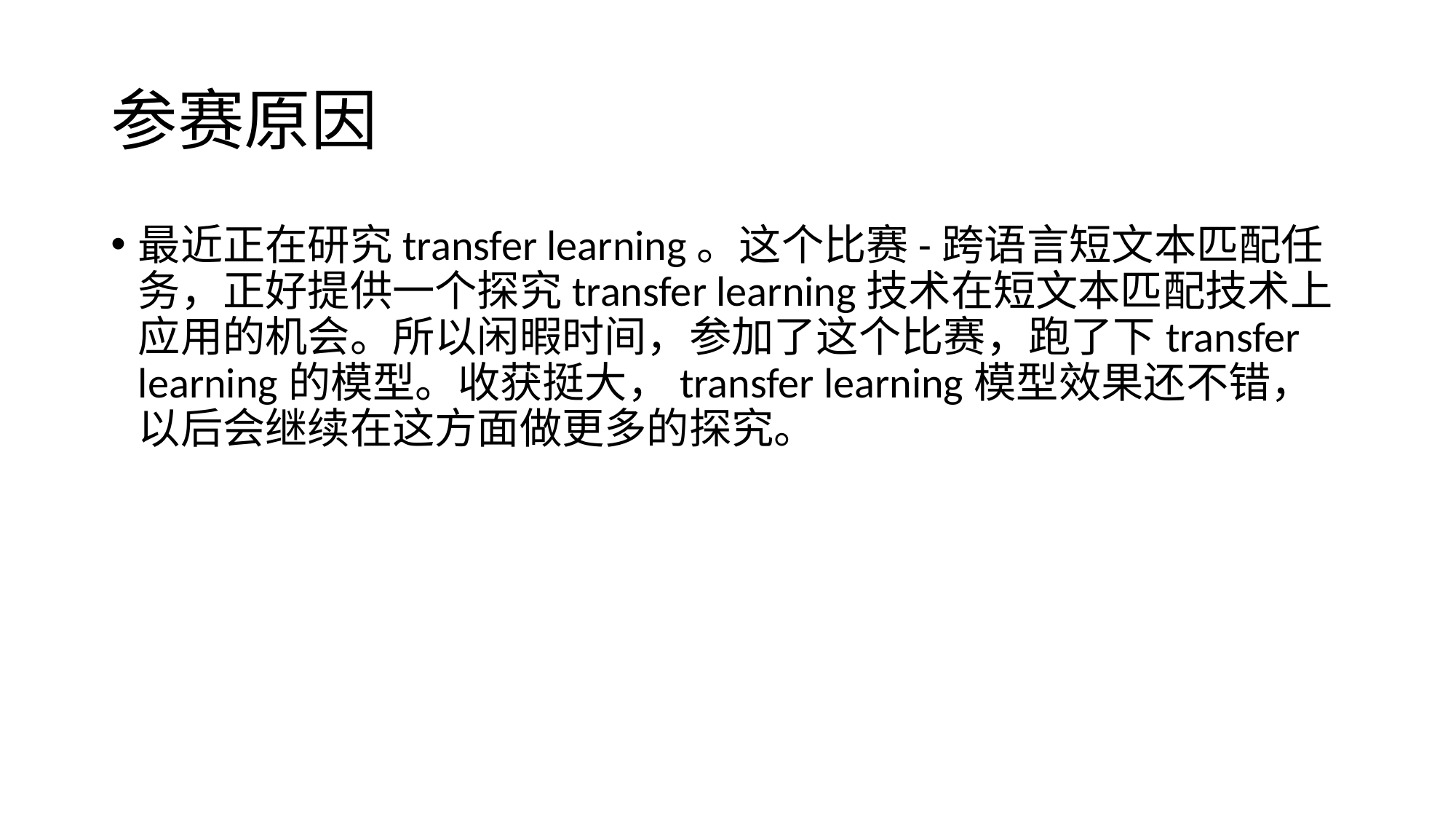

# 参赛原因
最近正在研究transfer learning。这个比赛-跨语言短文本匹配任务，正好提供一个探究transfer learning技术在短文本匹配技术上应用的机会。所以闲暇时间，参加了这个比赛，跑了下transfer learning的模型。收获挺大，transfer learning模型效果还不错，以后会继续在这方面做更多的探究。